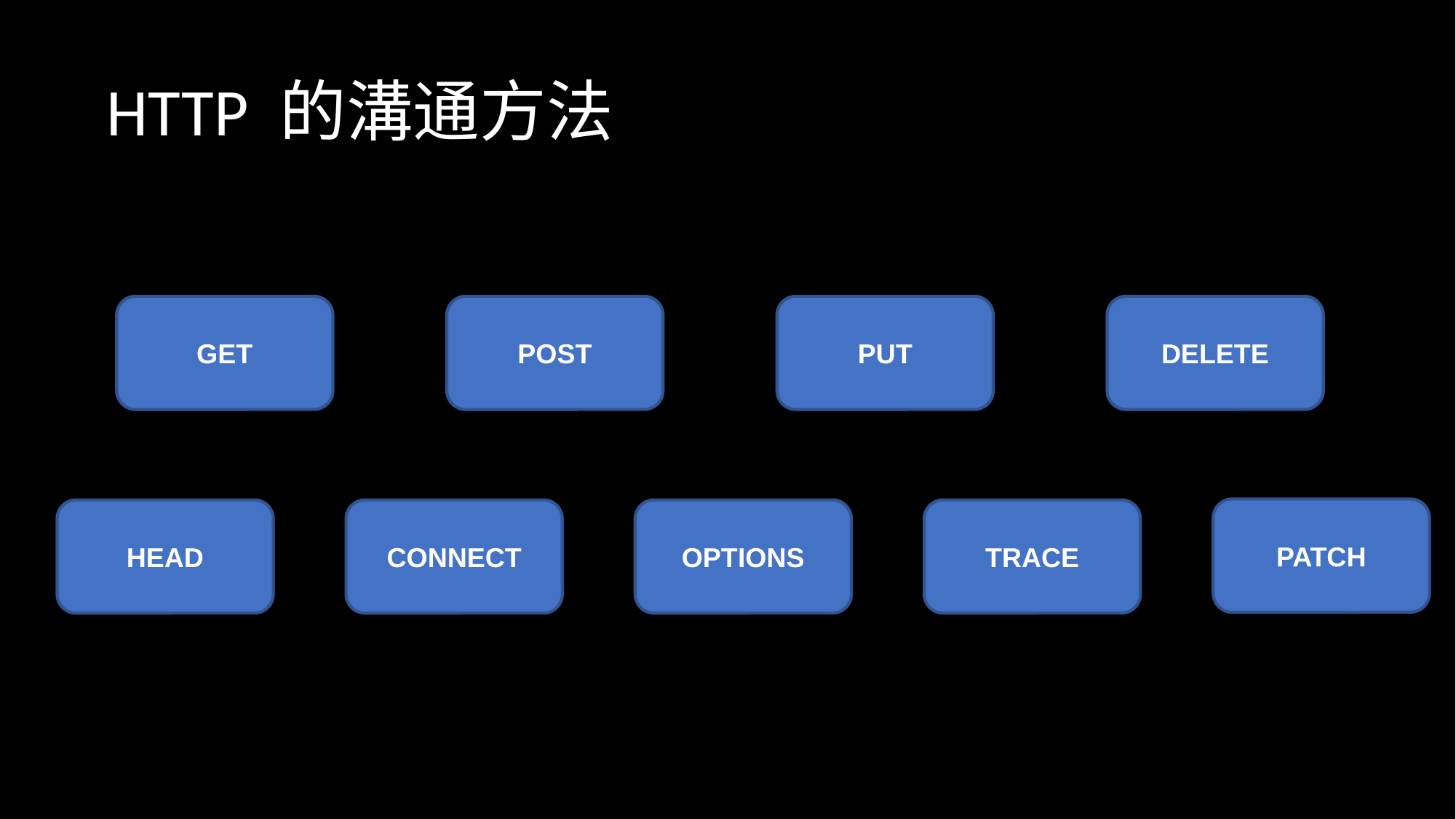

HTTP 的溝通方法
GET
POST
PUT
DELETE
PATCH
HEAD
CONNECT
OPTIONS
TRACE